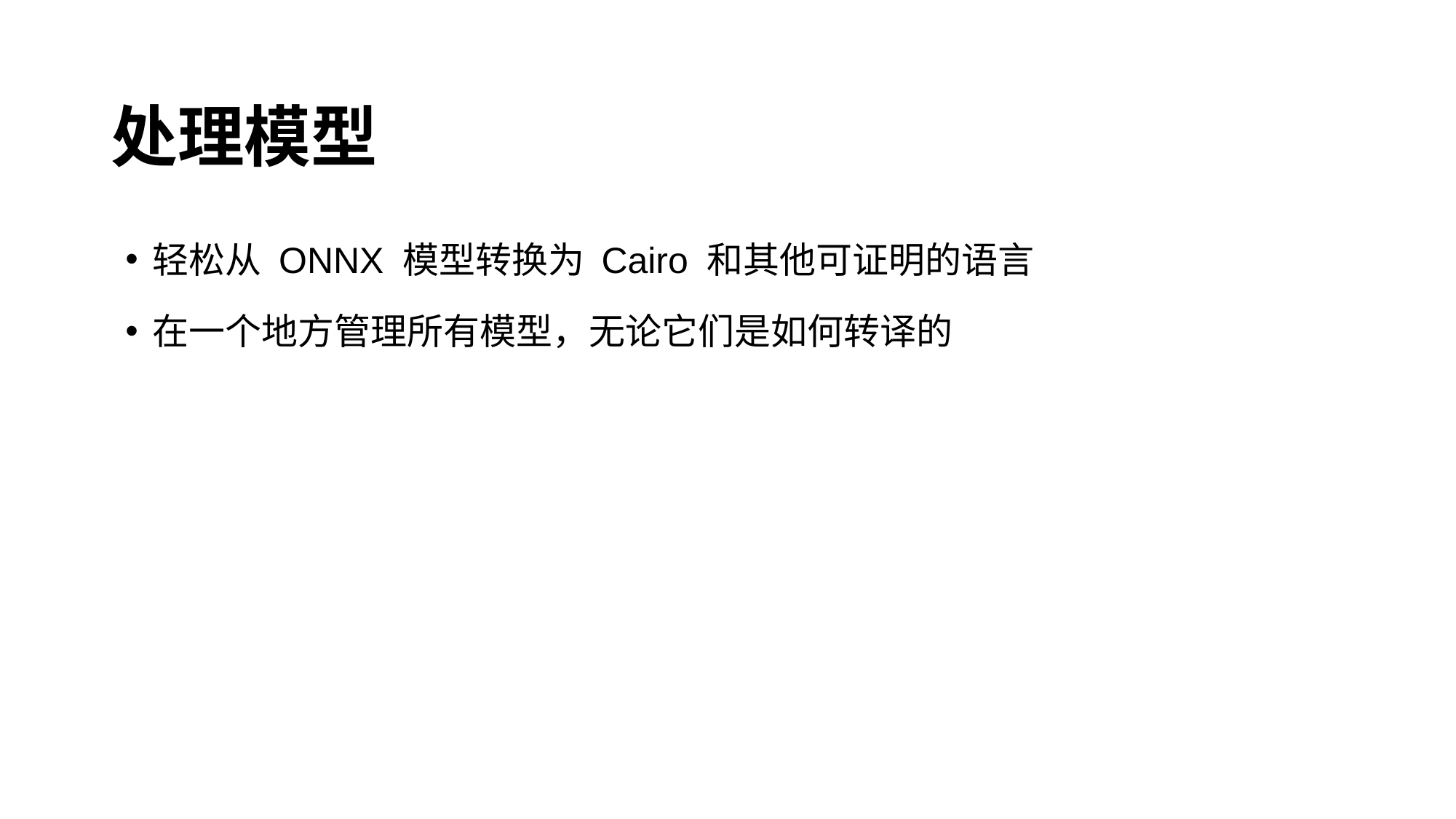

# 处理模型
轻松从 ONNX 模型转换为 Cairo 和其他可证明的语言
在一个地方管理所有模型，无论它们是如何转译的